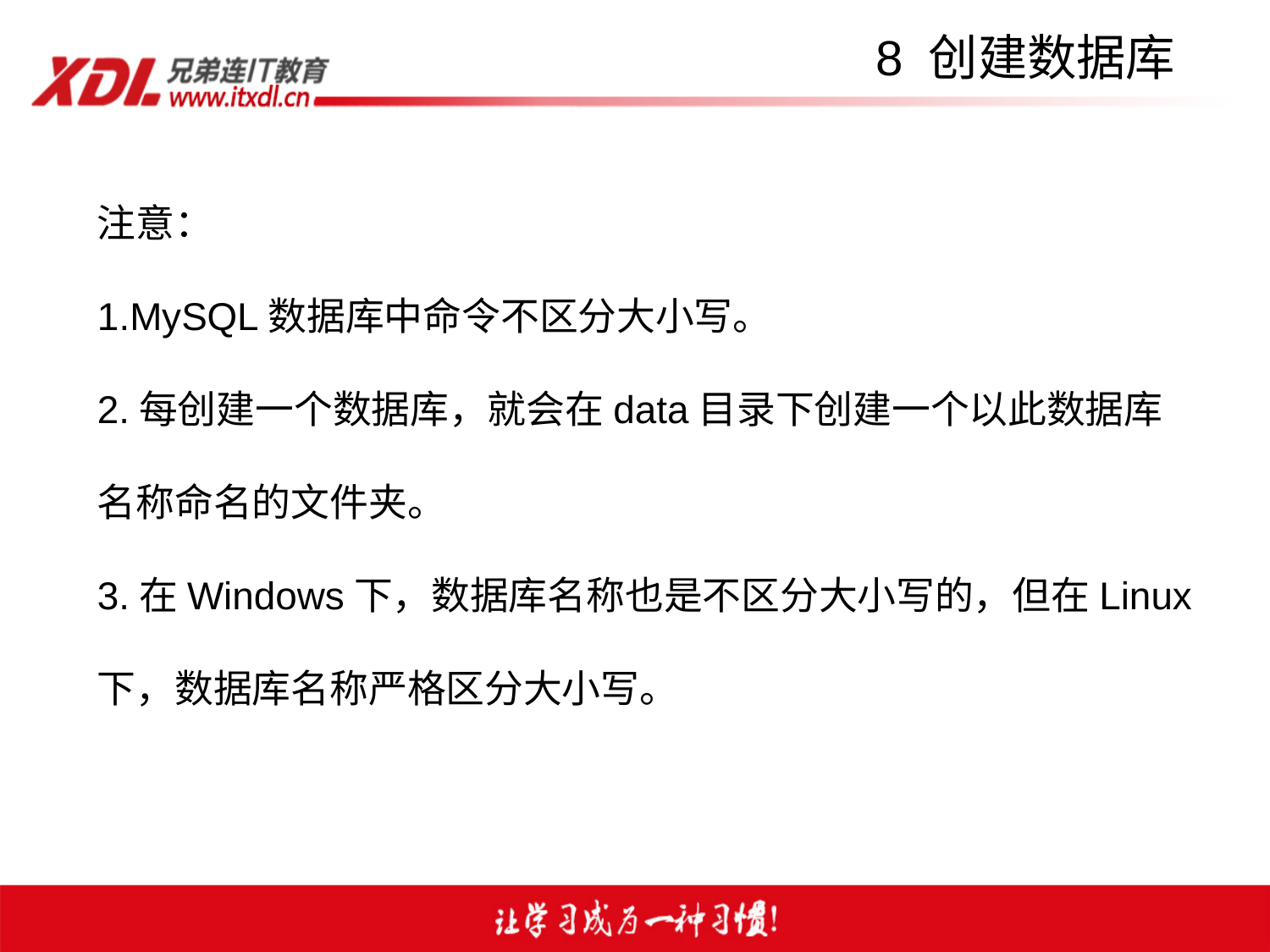

# 8 创建数据库
注意：
1.MySQL数据库中命令不区分大小写。
2.每创建一个数据库，就会在data目录下创建一个以此数据库名称命名的文件夹。
3.在Windows下，数据库名称也是不区分大小写的，但在Linux下，数据库名称严格区分大小写。